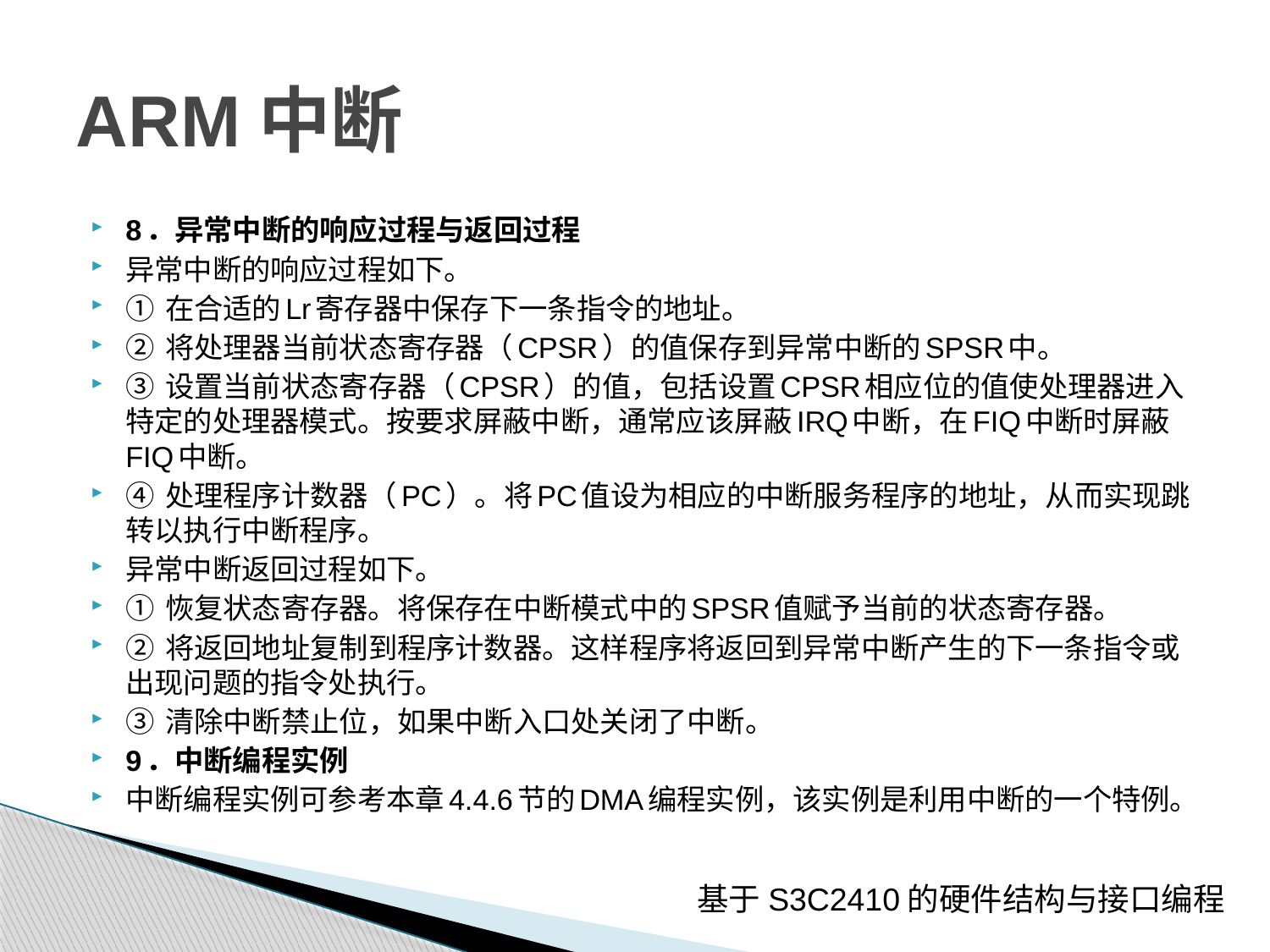

# ARM中断
8．异常中断的响应过程与返回过程
异常中断的响应过程如下。
① 在合适的Lr寄存器中保存下一条指令的地址。
② 将处理器当前状态寄存器（CPSR）的值保存到异常中断的SPSR中。
③ 设置当前状态寄存器（CPSR）的值，包括设置CPSR相应位的值使处理器进入特定的处理器模式。按要求屏蔽中断，通常应该屏蔽IRQ中断，在FIQ中断时屏蔽FIQ中断。
④ 处理程序计数器（PC）。将PC值设为相应的中断服务程序的地址，从而实现跳转以执行中断程序。
异常中断返回过程如下。
① 恢复状态寄存器。将保存在中断模式中的SPSR值赋予当前的状态寄存器。
② 将返回地址复制到程序计数器。这样程序将返回到异常中断产生的下一条指令或出现问题的指令处执行。
③ 清除中断禁止位，如果中断入口处关闭了中断。
9．中断编程实例
中断编程实例可参考本章4.4.6节的DMA编程实例，该实例是利用中断的一个特例。

基于S3C2410的硬件结构与接口编程